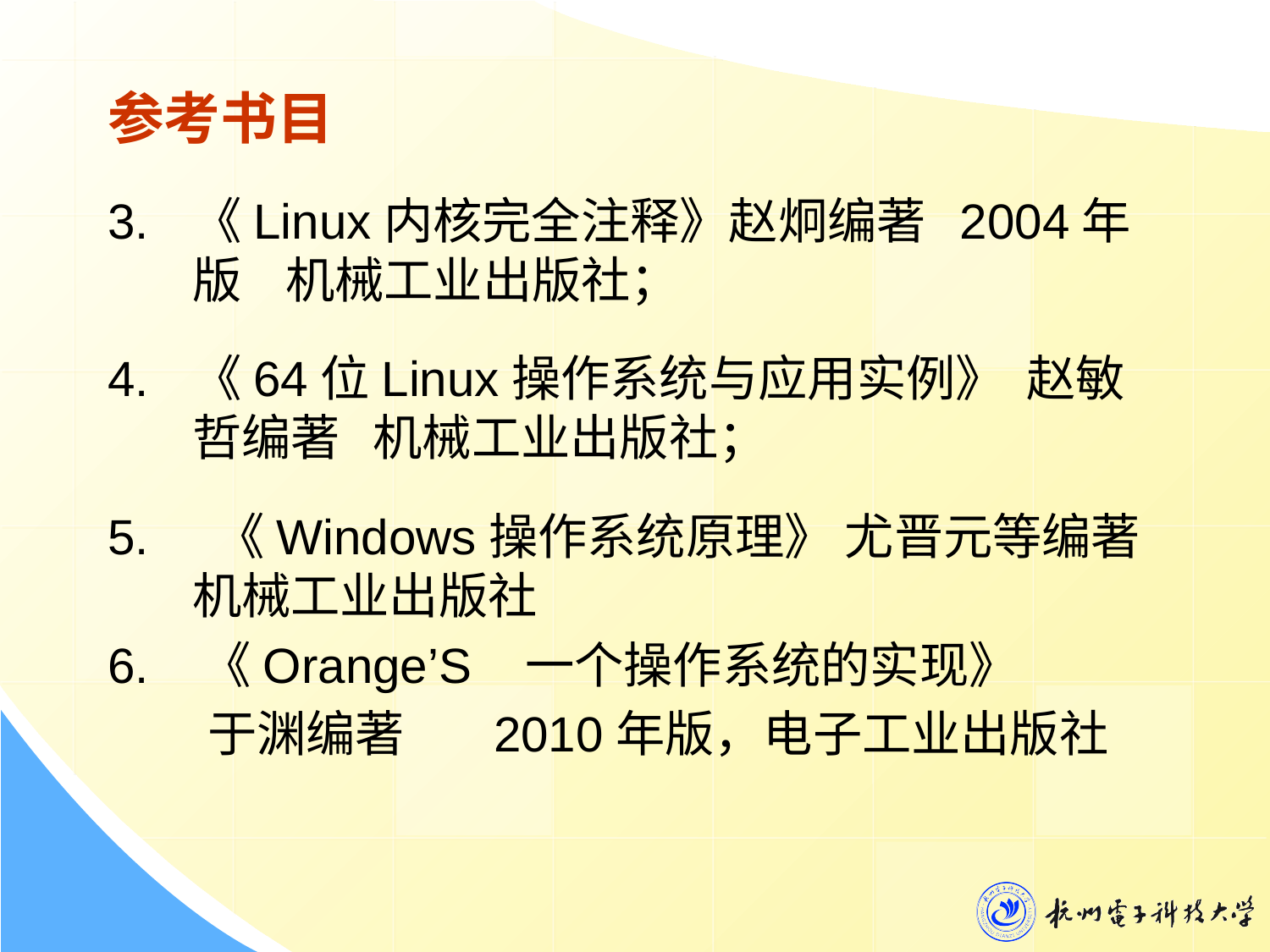

参考书目
《Linux内核完全注释》赵炯编著  2004年版    机械工业出版社；
《64位Linux操作系统与应用实例》  赵敏哲编著   机械工业出版社；
 《Windows操作系统原理》 尤晋元等编著  机械工业出版社
6.   《Orange’S   一个操作系统的实现》
        于渊编著       2010年版，电子工业出版社